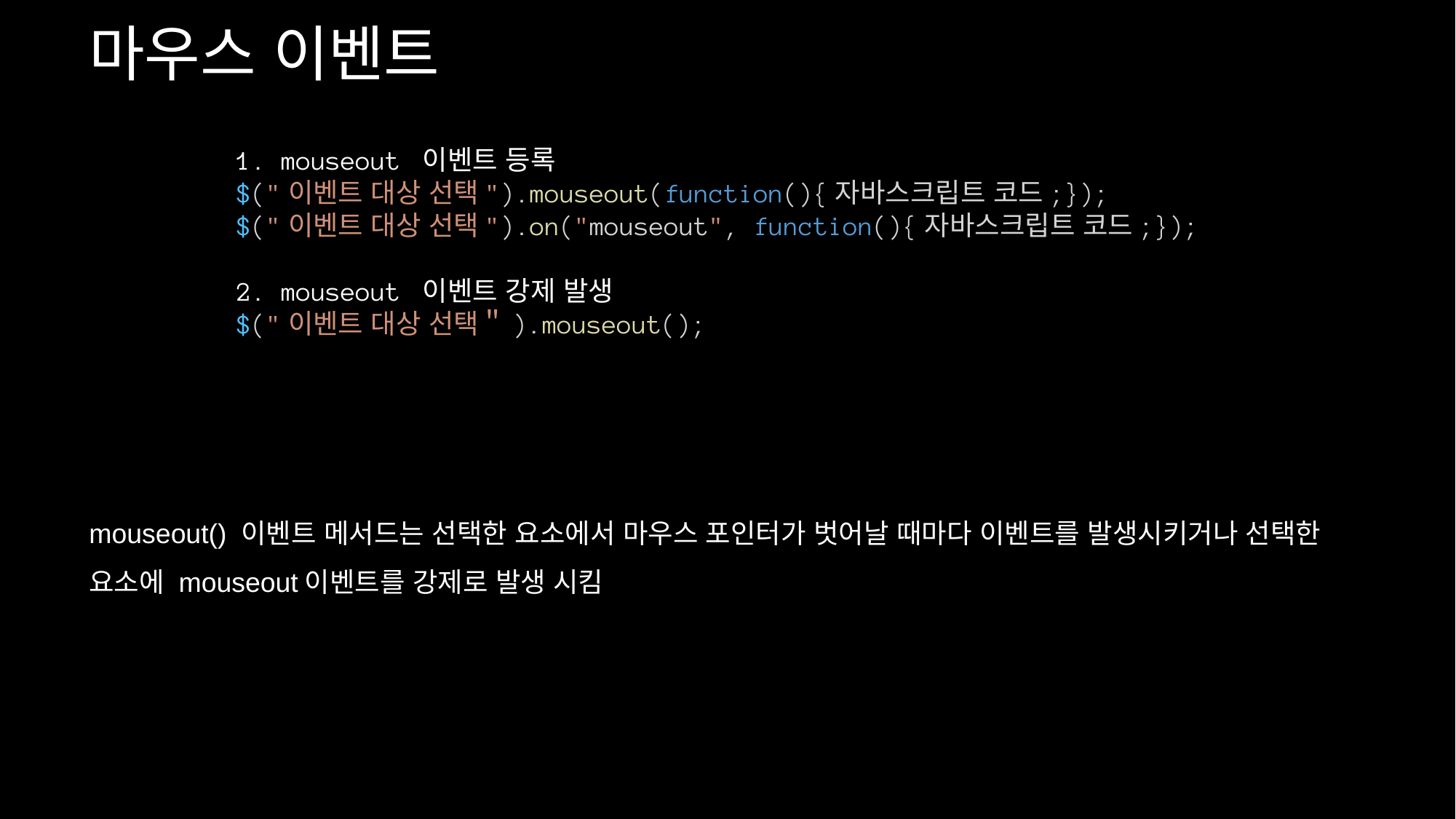

마우스 이벤트
1. mouseout 이벤트 등록
$("이벤트 대상 선택").mouseout(function(){자바스크립트 코드;});
$("이벤트 대상 선택").on("mouseout", function(){자바스크립트 코드;});

2. mouseout 이벤트 강제 발생
$("이벤트 대상 선택＂).mouseout();
mouseout() 이벤트 메서드는 선택한 요소에서 마우스 포인터가 벗어날 때마다 이벤트를 발생시키거나 선택한 요소에 mouseout이벤트를 강제로 발생 시킴